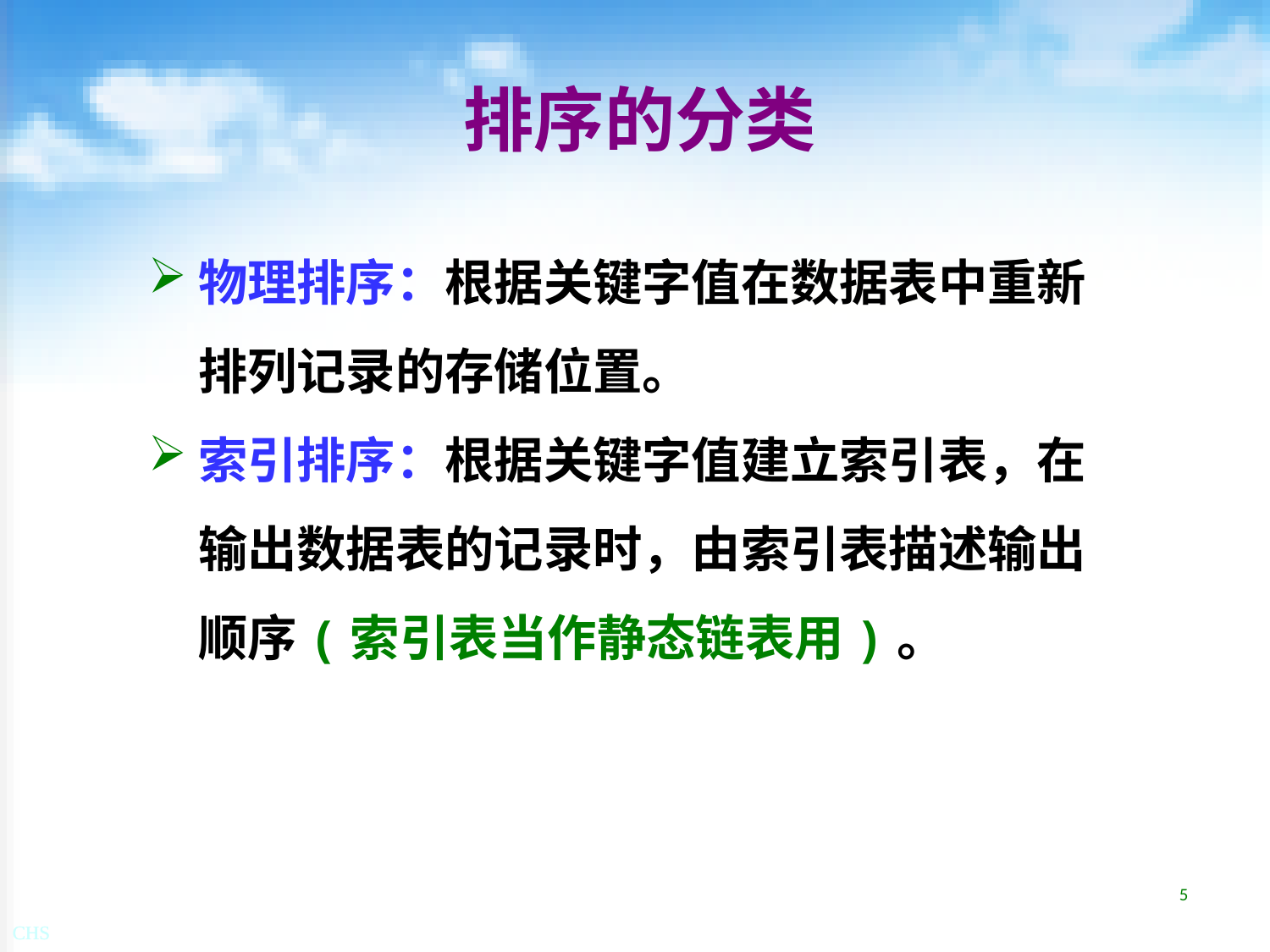

# 排序的分类
物理排序：根据关键字值在数据表中重新排列记录的存储位置。
索引排序：根据关键字值建立索引表，在输出数据表的记录时，由索引表描述输出顺序(索引表当作静态链表用)。
5